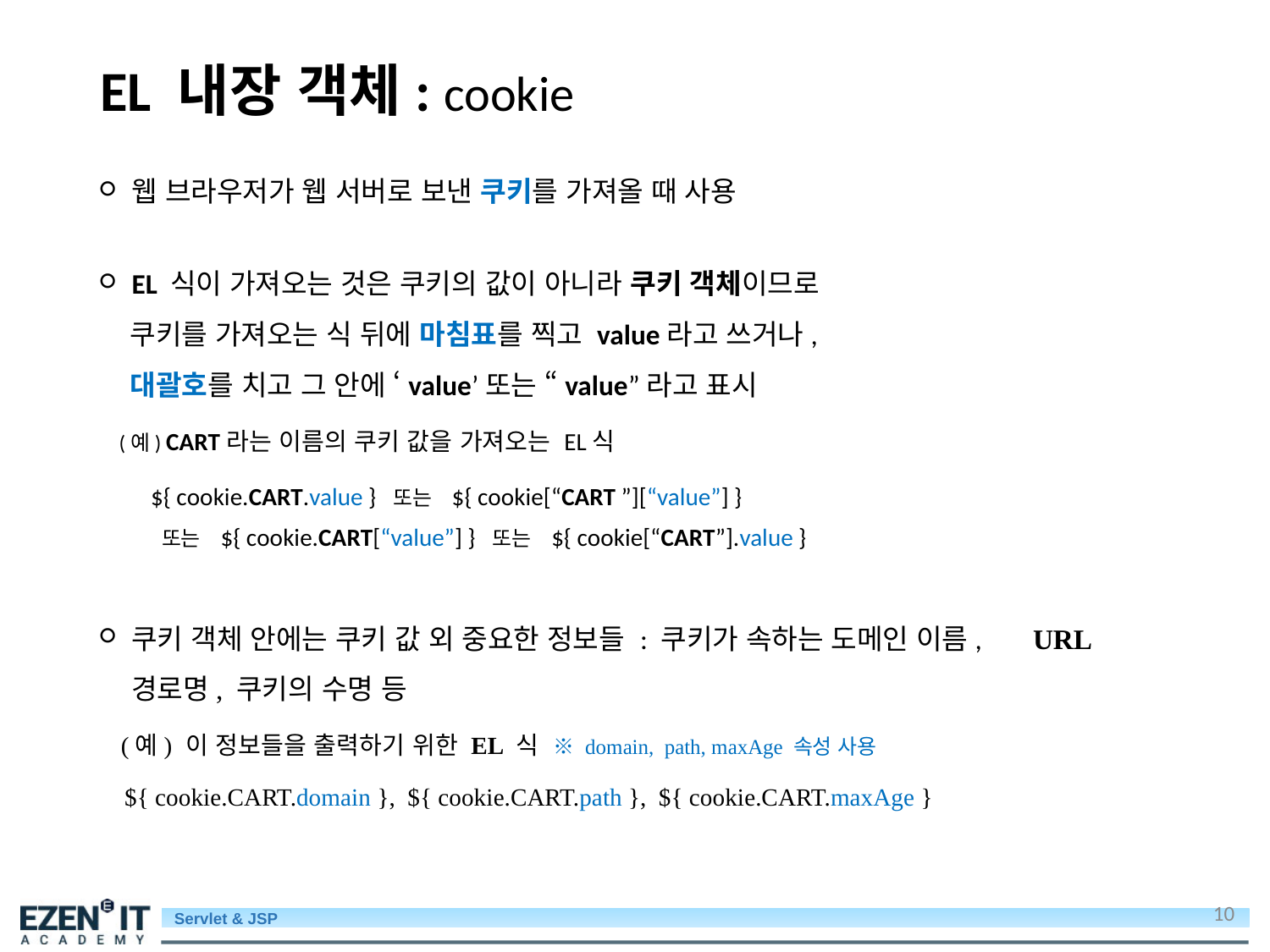

# EL 내장 객체: cookie
웹 브라우저가 웹 서버로 보낸 쿠키를 가져올 때 사용
EL 식이 가져오는 것은 쿠키의 값이 아니라 쿠키 객체이므로
   쿠키를 가져오는 식 뒤에 마침표를 찍고 value라고 쓰거나,
   대괄호를 치고 그 안에 ‘value’또는 “value”라고 표시
   (예) CART라는 이름의 쿠키 값을 가져오는 EL식
        ${ cookie.CART.value }  또는  ${ cookie[“CART ”][“value”] }
        또는  ${ cookie.CART[“value”] }  또는  ${ cookie[“CART”].value }
쿠키 객체 안에는 쿠키 값 외 중요한 정보들 : 쿠키가 속하는 도메인 이름,        URL 경로명, 쿠키의 수명 등
   (예) 이 정보들을 출력하기 위한 EL 식  ※ domain,  path, maxAge 속성 사용
    ${ cookie.CART.domain },  ${ cookie.CART.path },  ${ cookie.CART.maxAge }

10